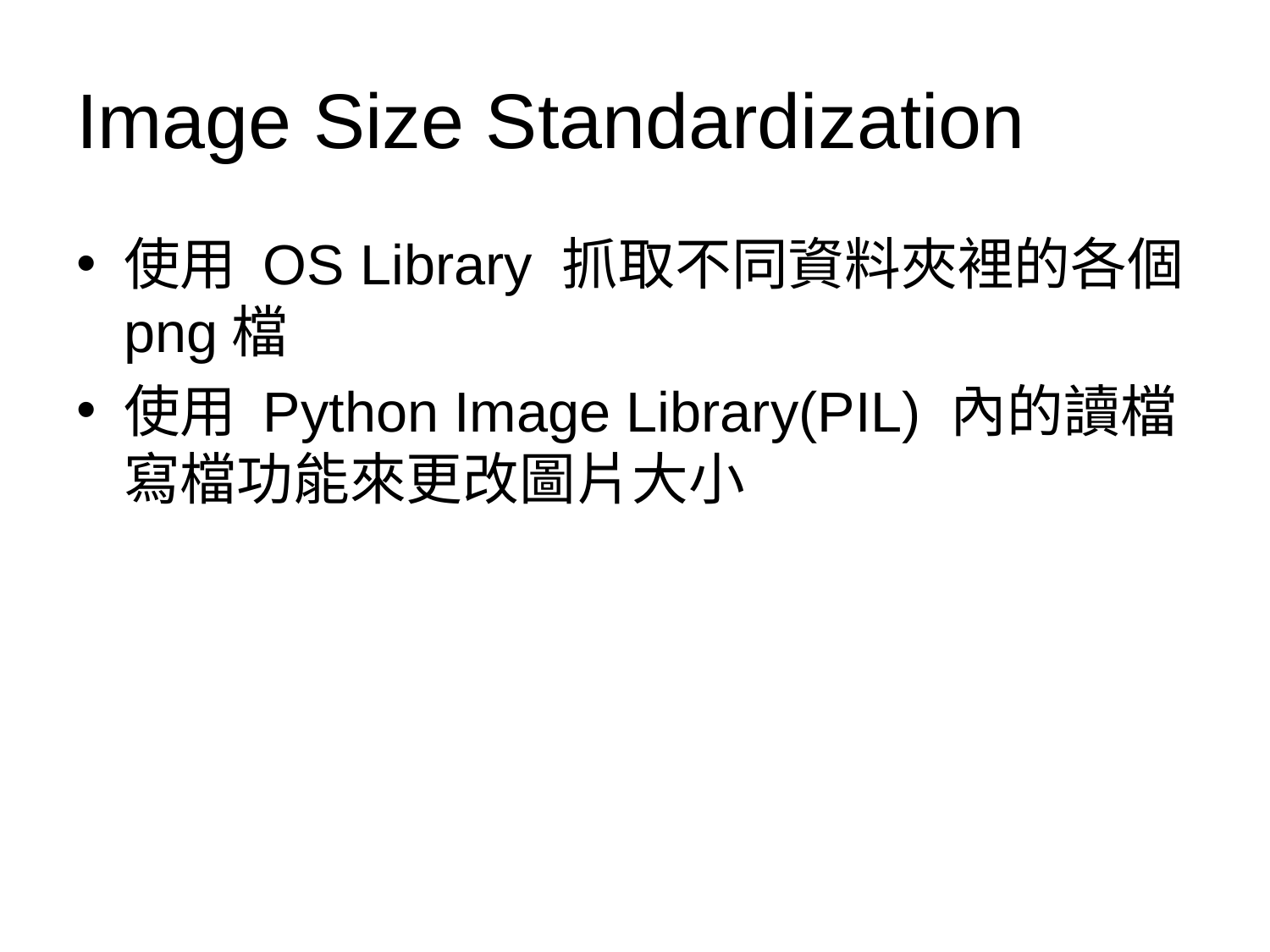

# Image Size Standardization
使用 OS Library 抓取不同資料夾裡的各個png檔
使用 Python Image Library(PIL) 內的讀檔寫檔功能來更改圖片大小